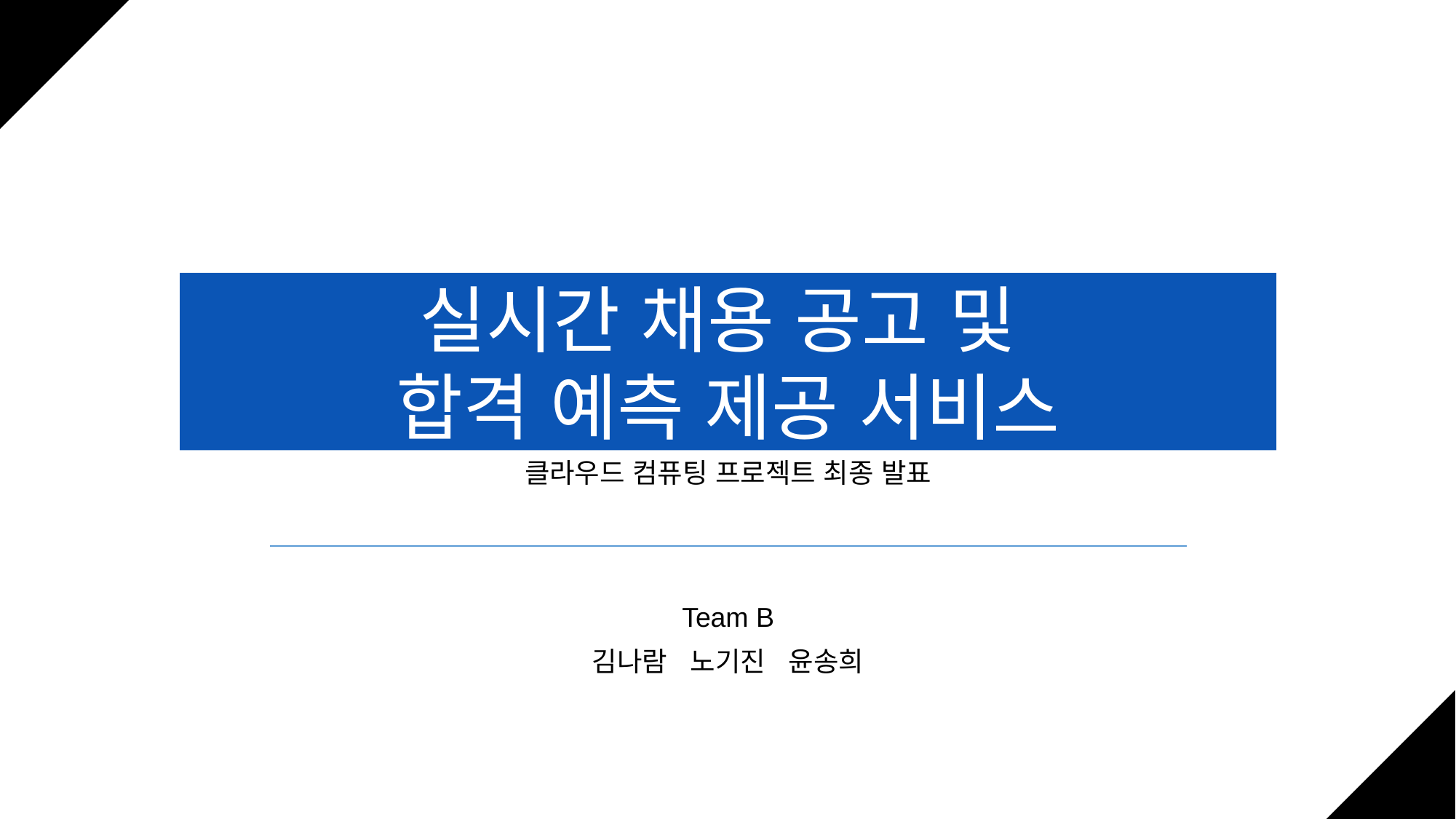

실시간 채용 공고 및
합격 예측 제공 서비스
클라우드 컴퓨팅 프로젝트 최종 발표
Team B
김나람   노기진   윤송희